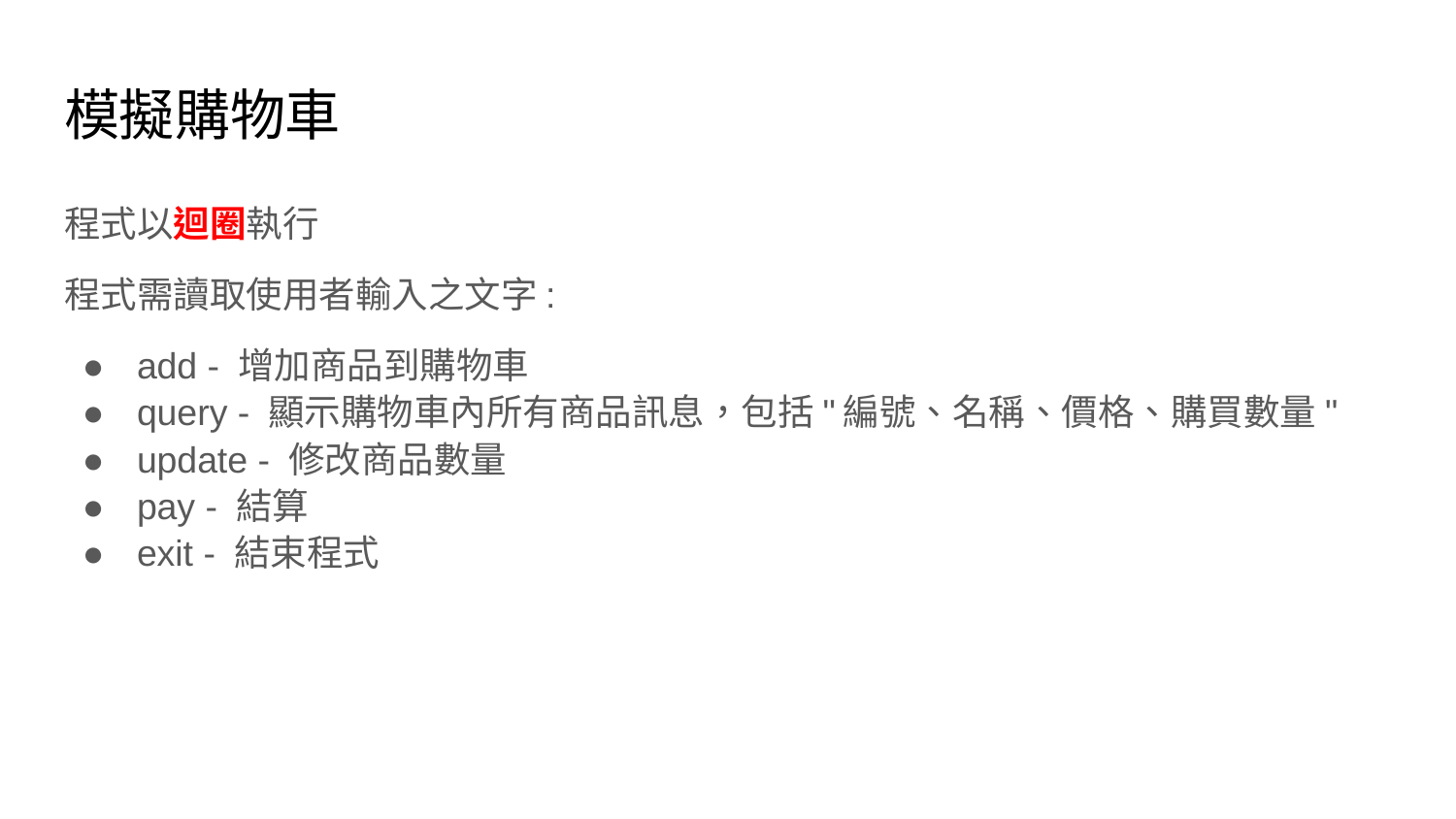

# 模擬購物車
程式以迴圈執行
程式需讀取使用者輸入之文字:
add - 增加商品到購物車
query - 顯示購物車內所有商品訊息，包括"編號、名稱、價格、購買數量"
update - 修改商品數量
pay - 結算
exit - 結束程式